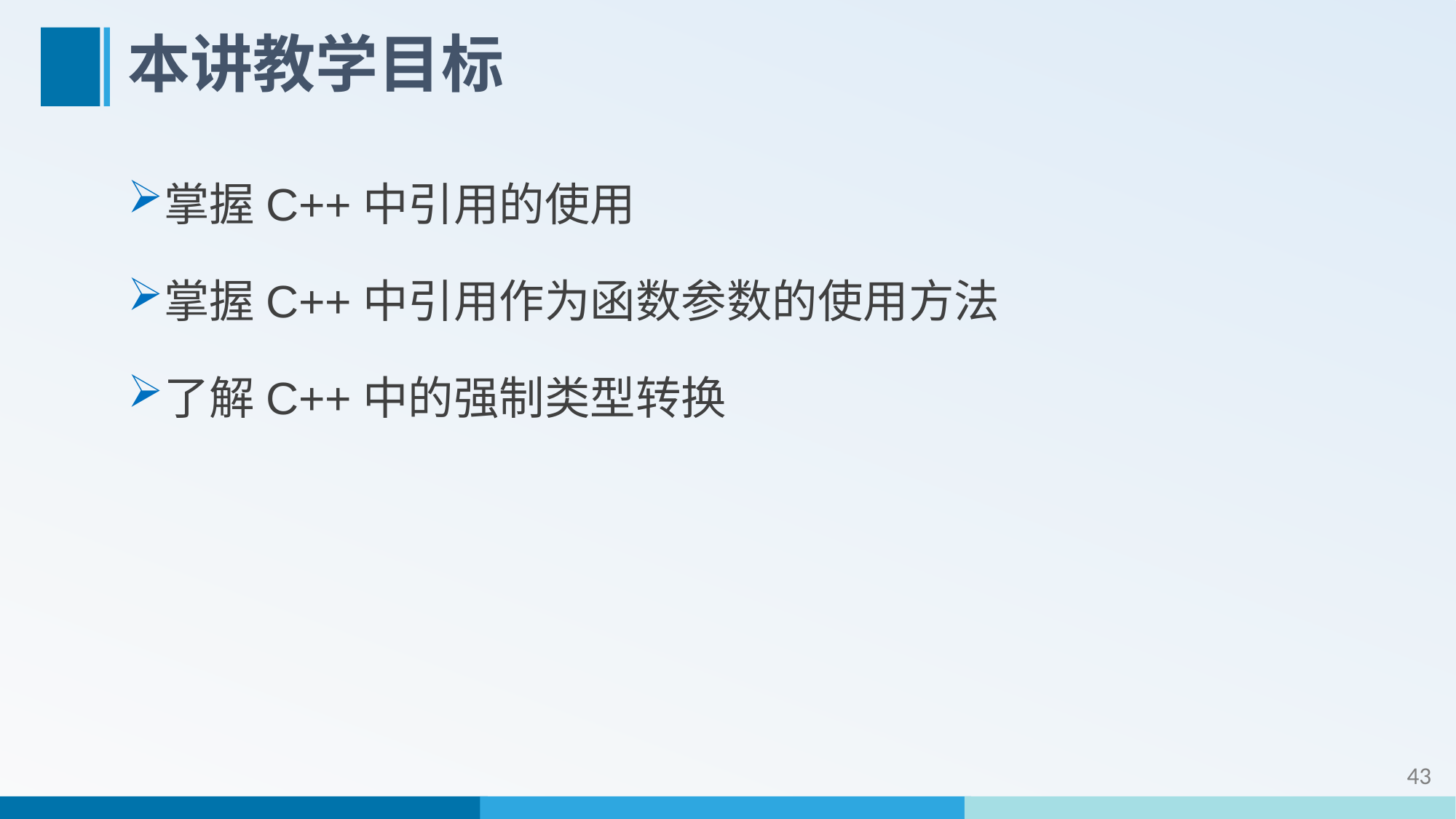

# 本讲教学目标
掌握C++中引用的使用
掌握C++中引用作为函数参数的使用方法
了解C++中的强制类型转换